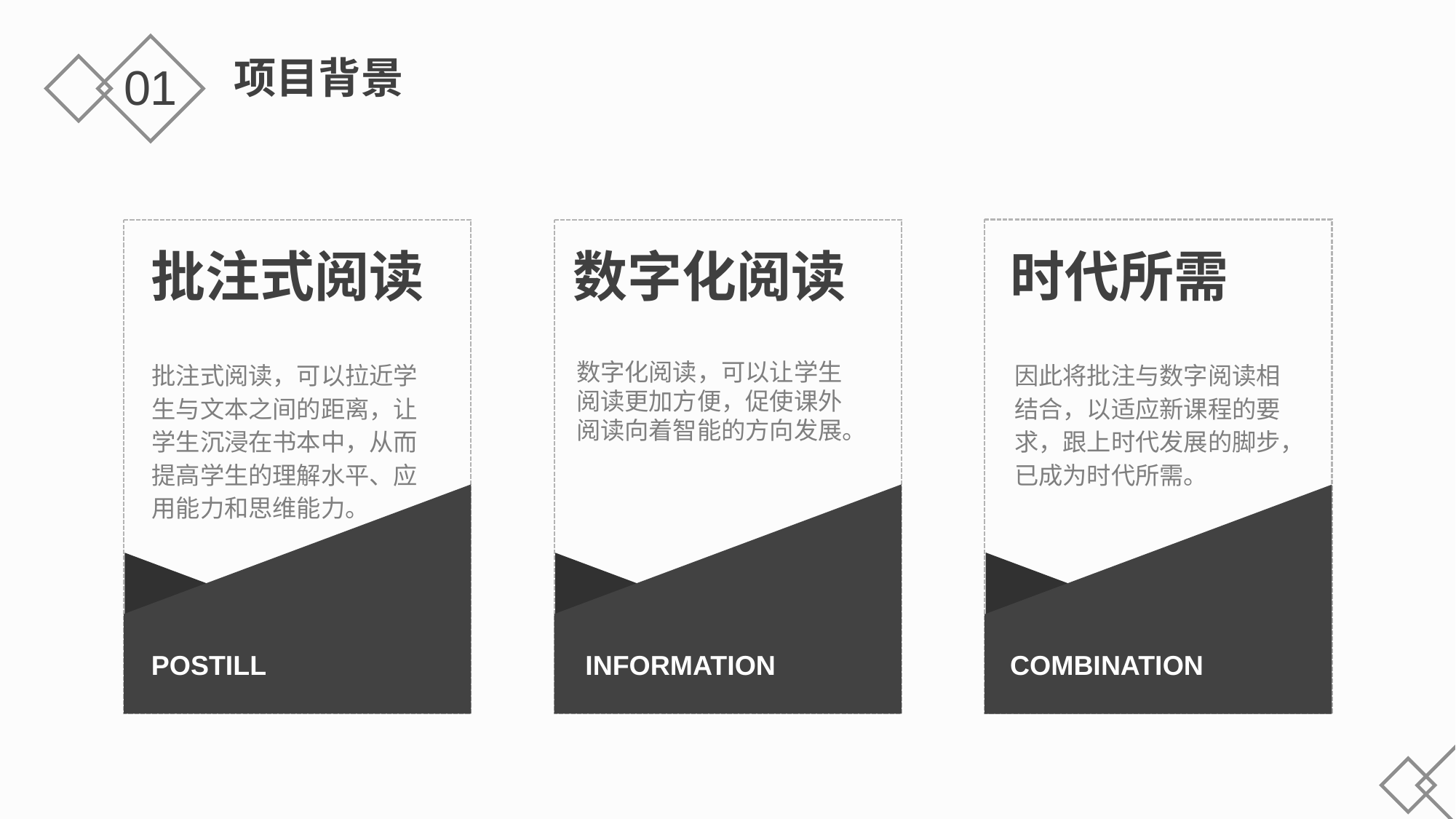

项目背景

01

时代所需

COMBINATION
因此将批注与数字阅读相结合，以适应新课程的要求，跟上时代发展的脚步，已成为时代所需。

批注式阅读

POSTILL
批注式阅读，可以拉近学生与文本之间的距离，让学生沉浸在书本中，从而提高学生的理解水平、应用能力和思维能力。

数字化阅读

INFORMATION

数字化阅读，可以让学生阅读更加方便，促使课外阅读向着智能的方向发展。